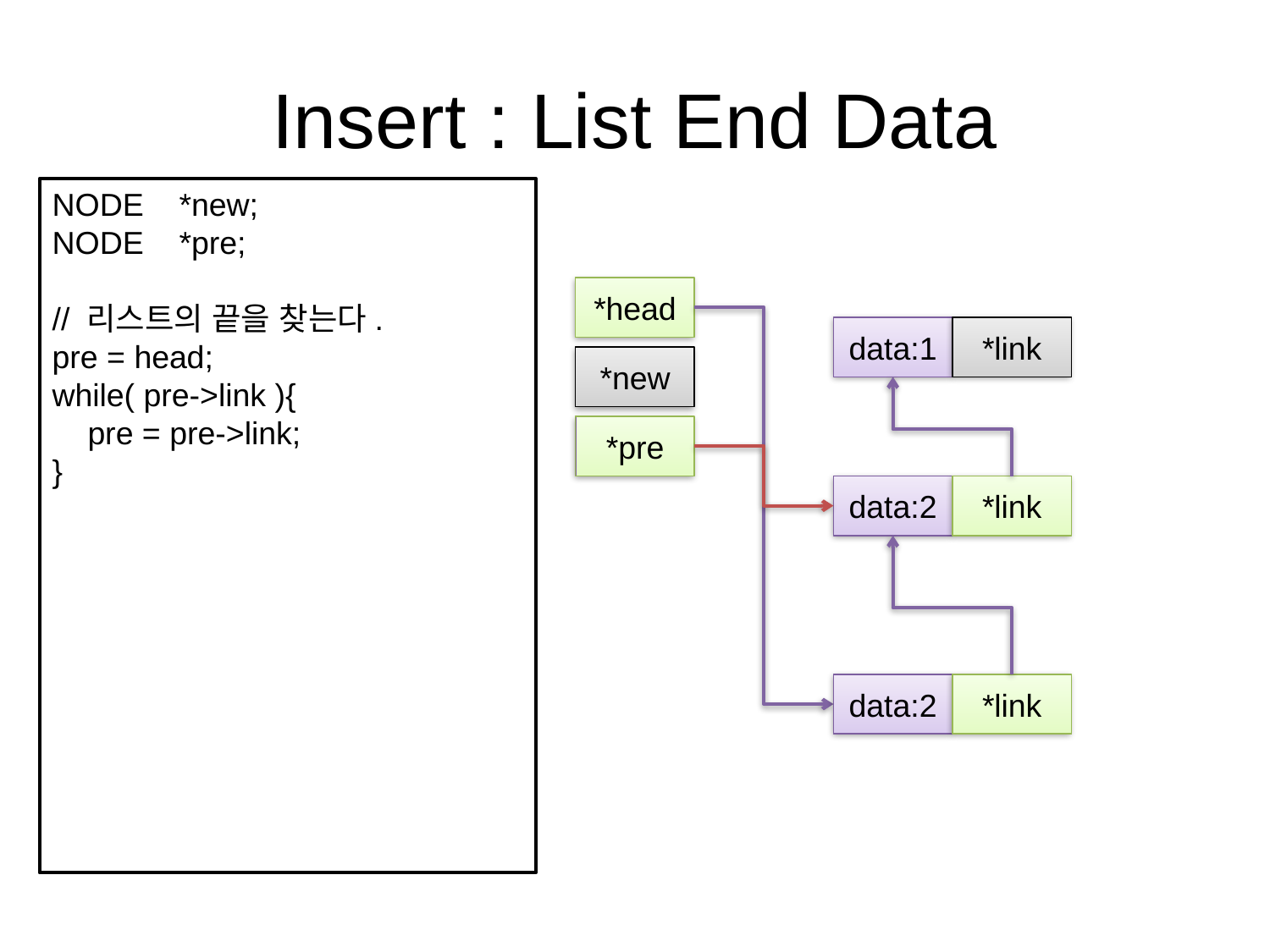

# Insert : List End Data
NODE	*new;
NODE	*pre;

// 리스트의 끝을 찾는다.
pre = head;
while( pre->link ){
    pre = pre->link;
}

*head
data:1
*link
*new
*pre
data:2
*link
data:2
*link